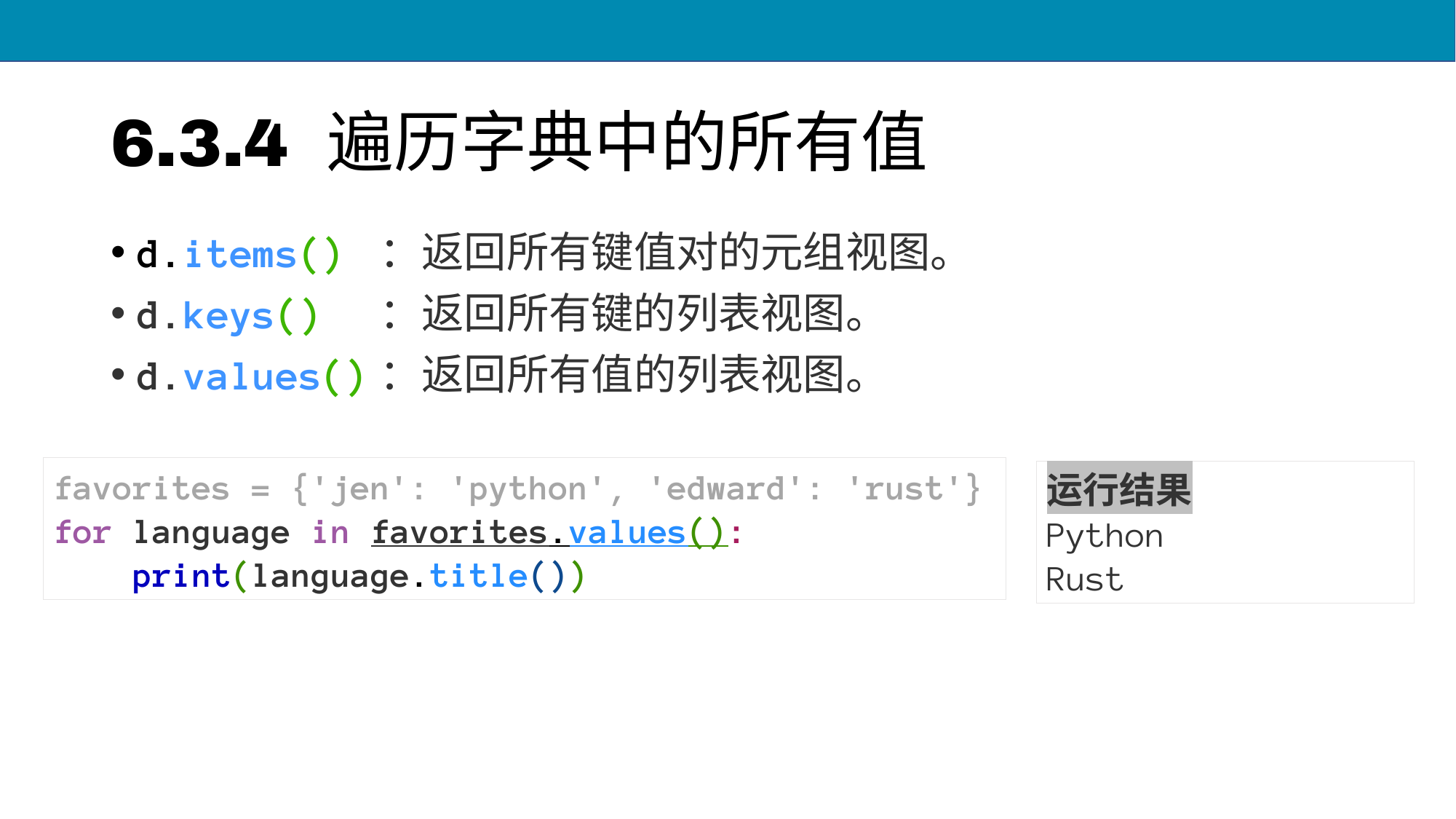

# 6.3.4 遍历字典中的所有值
d.items() ：返回所有键值对的元组视图。
d.keys()  ：返回所有键的列表视图。
d.values()：返回所有值的列表视图。
favorites = {'jen': 'python', 'edward': 'rust'}
for language in favorites.values():
    print(language.title())
运行结果
Python
Rust